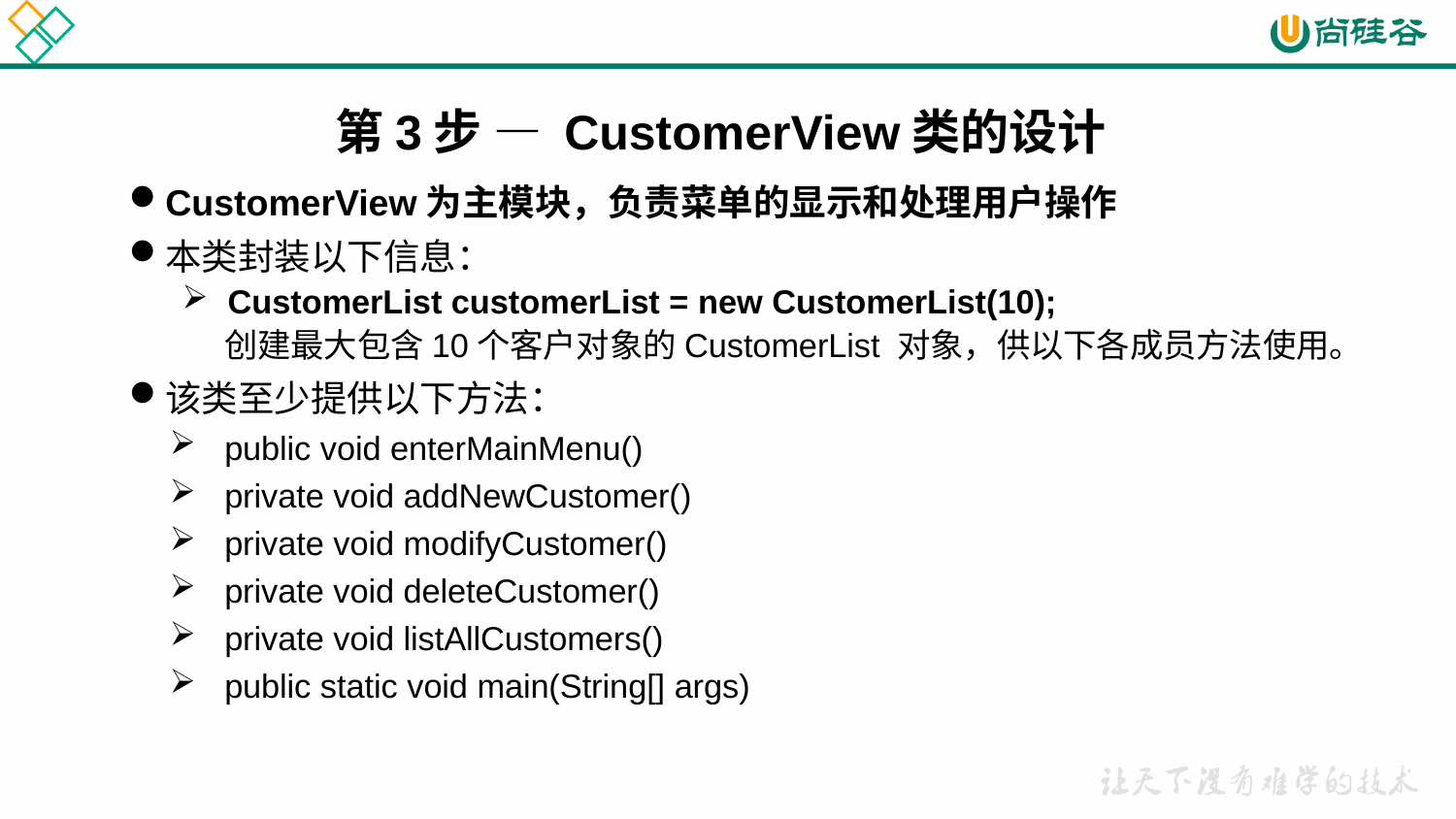

# 第3步 — CustomerView类的设计
CustomerView为主模块，负责菜单的显示和处理用户操作
本类封装以下信息：
CustomerList customerList = new CustomerList(10);
	创建最大包含10个客户对象的CustomerList 对象，供以下各成员方法使用。
该类至少提供以下方法：
public void enterMainMenu()
private void addNewCustomer()
private void modifyCustomer()
private void deleteCustomer()
private void listAllCustomers()
public static void main(String[] args)